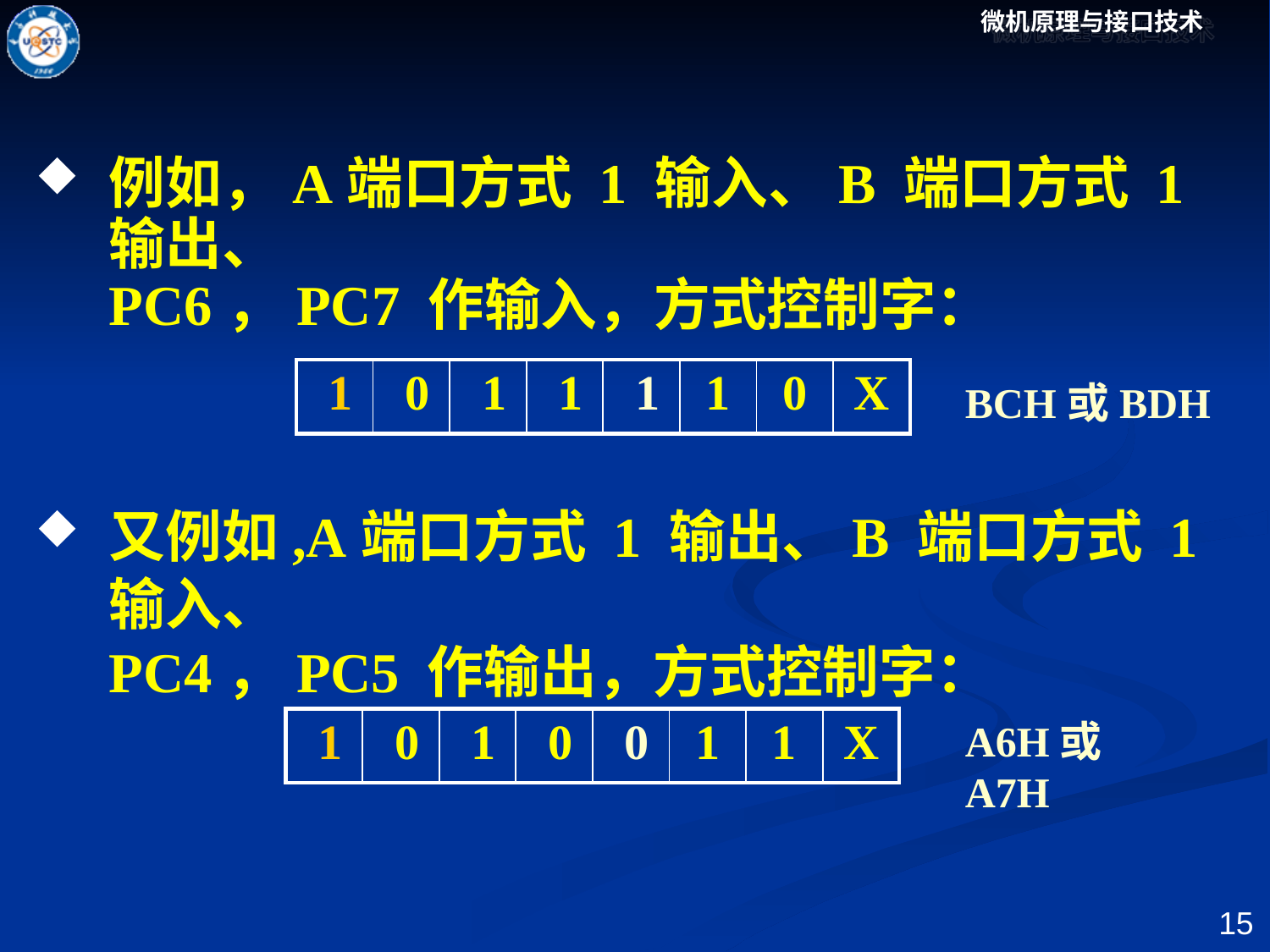

例如，A端口方式 1 输入、B 端口方式 1 输出、
PC6，PC7 作输入，方式控制字：
| 1 | 0 | 1 | 1 | 1 | 1 | 0 | X |
| --- | --- | --- | --- | --- | --- | --- | --- |
BCH或BDH
又例如,A端口方式 1 输出、B 端口方式 1 输入、
PC4，PC5 作输出，方式控制字：
| 1 | 0 | 1 | 0 | 0 | 1 | 1 | X |
| --- | --- | --- | --- | --- | --- | --- | --- |
A6H或A7H